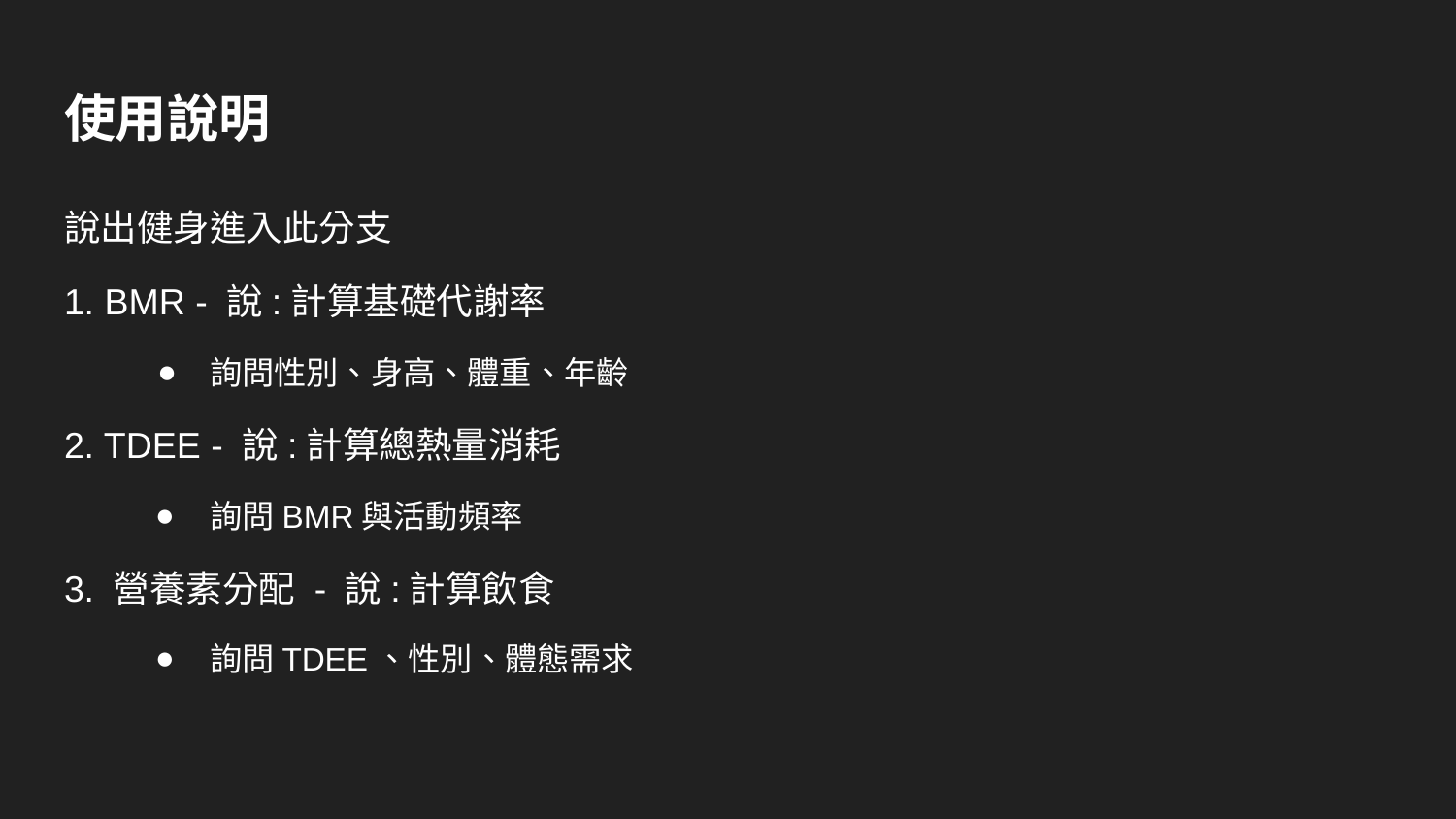

# 使用說明

說出健身進入此分支
1. BMR - 說:計算基礎代謝率
詢問性別、身高、體重、年齡
2. TDEE - 說:計算總熱量消耗
詢問BMR與活動頻率
3. 營養素分配 - 說:計算飲食
詢問TDEE、性別、體態需求